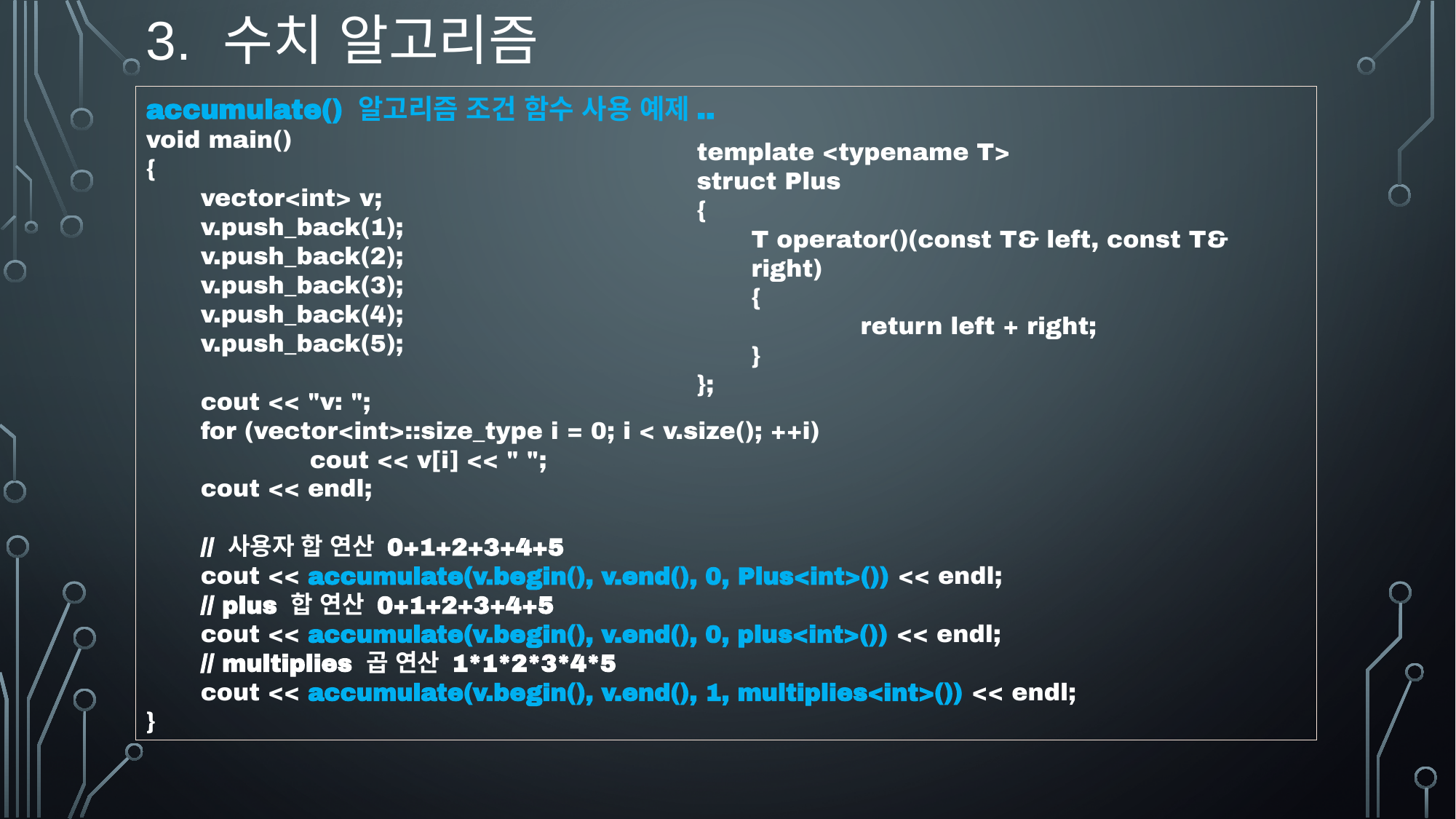

# 3. 수치 알고리즘
accumulate() 알고리즘 조건 함수 사용 예제..
void main()
{
vector<int> v;
v.push_back(1);
v.push_back(2);
v.push_back(3);
v.push_back(4);
v.push_back(5);

cout << "v: ";
for (vector<int>::size_type i = 0; i < v.size(); ++i)
	cout << v[i] << " ";
cout << endl;

// 사용자 합 연산 0+1+2+3+4+5
cout << accumulate(v.begin(), v.end(), 0, Plus<int>()) << endl;
// plus 합 연산 0+1+2+3+4+5
cout << accumulate(v.begin(), v.end(), 0, plus<int>()) << endl;
// multiplies 곱 연산 1*1*2*3*4*5
cout << accumulate(v.begin(), v.end(), 1, multiplies<int>()) << endl;
}
template <typename T>
struct Plus
{
T operator()(const T& left, const T& right)
{
	return left + right;
}
};